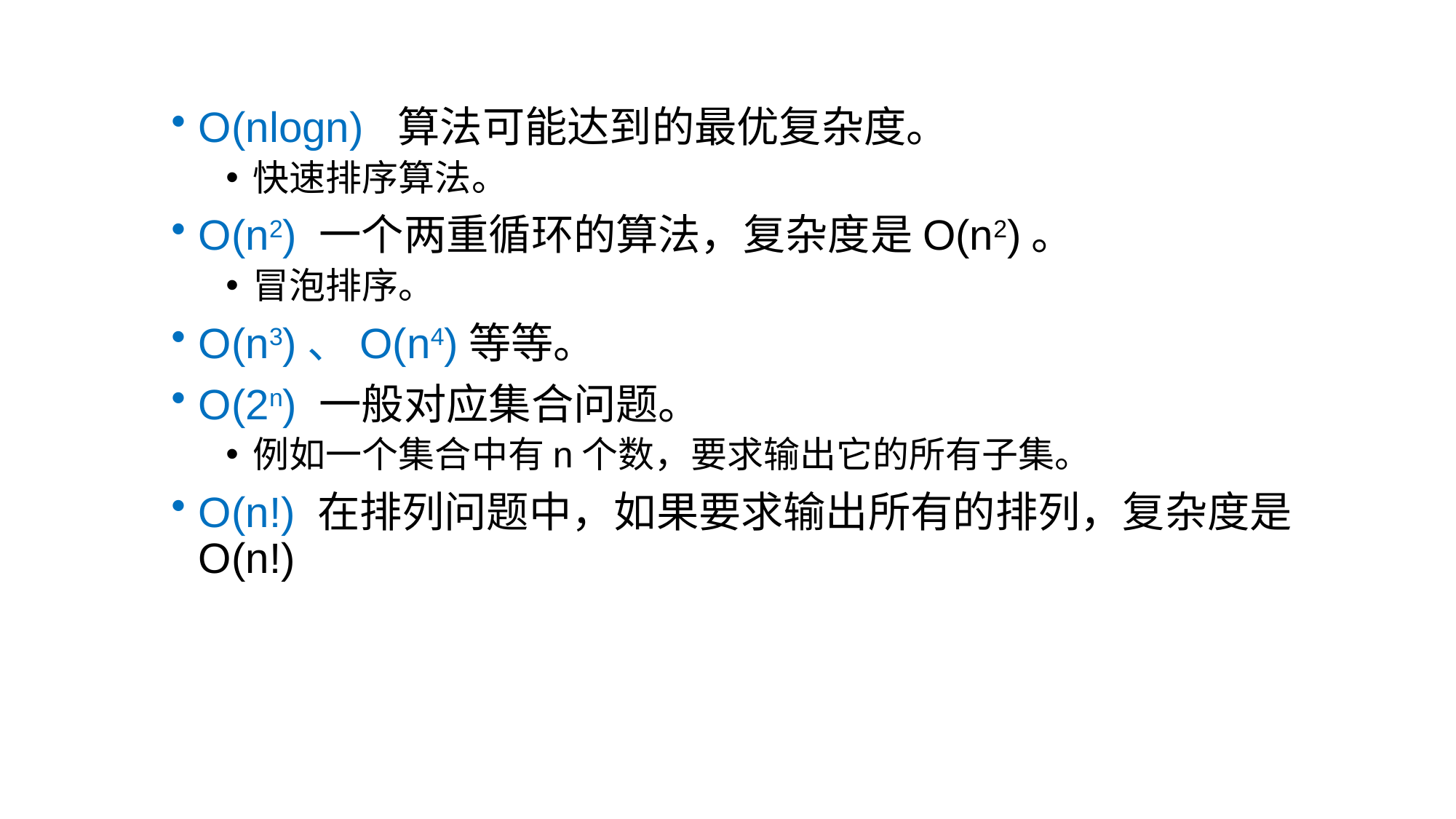

O(nlogn)  算法可能达到的最优复杂度。
快速排序算法。
O(n2) 一个两重循环的算法，复杂度是O(n2)。
冒泡排序。
O(n3)、O(n4)等等。
O(2n) 一般对应集合问题。
例如一个集合中有n个数，要求输出它的所有子集。
O(n!) 在排列问题中，如果要求输出所有的排列，复杂度是O(n!)